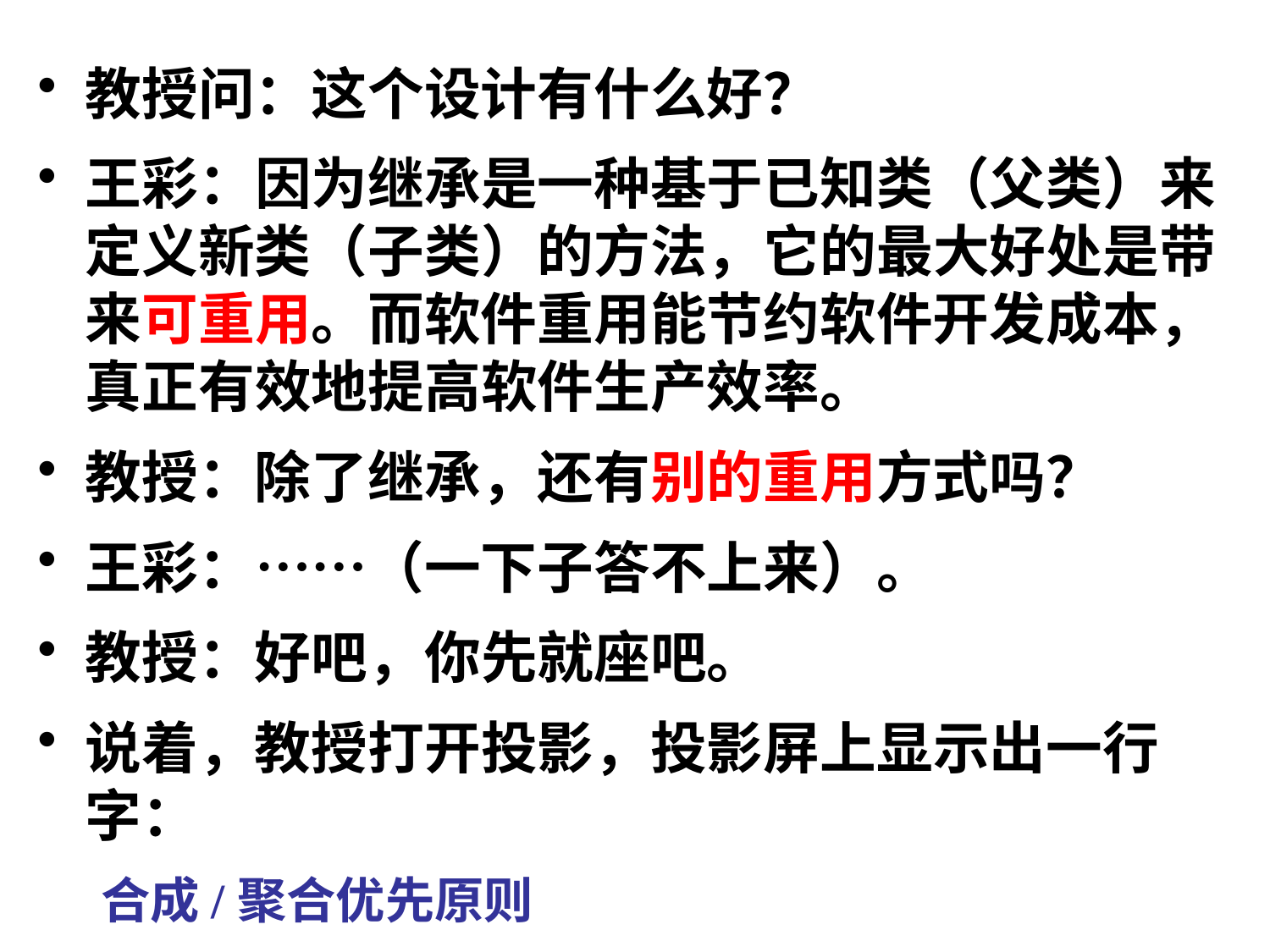

教授问：这个设计有什么好？
王彩：因为继承是一种基于已知类（父类）来定义新类（子类）的方法，它的最大好处是带来可重用。而软件重用能节约软件开发成本，真正有效地提高软件生产效率。
教授：除了继承，还有别的重用方式吗？
王彩：……（一下子答不上来）。
教授：好吧，你先就座吧。
说着，教授打开投影，投影屏上显示出一行字：
合成/聚合优先原则